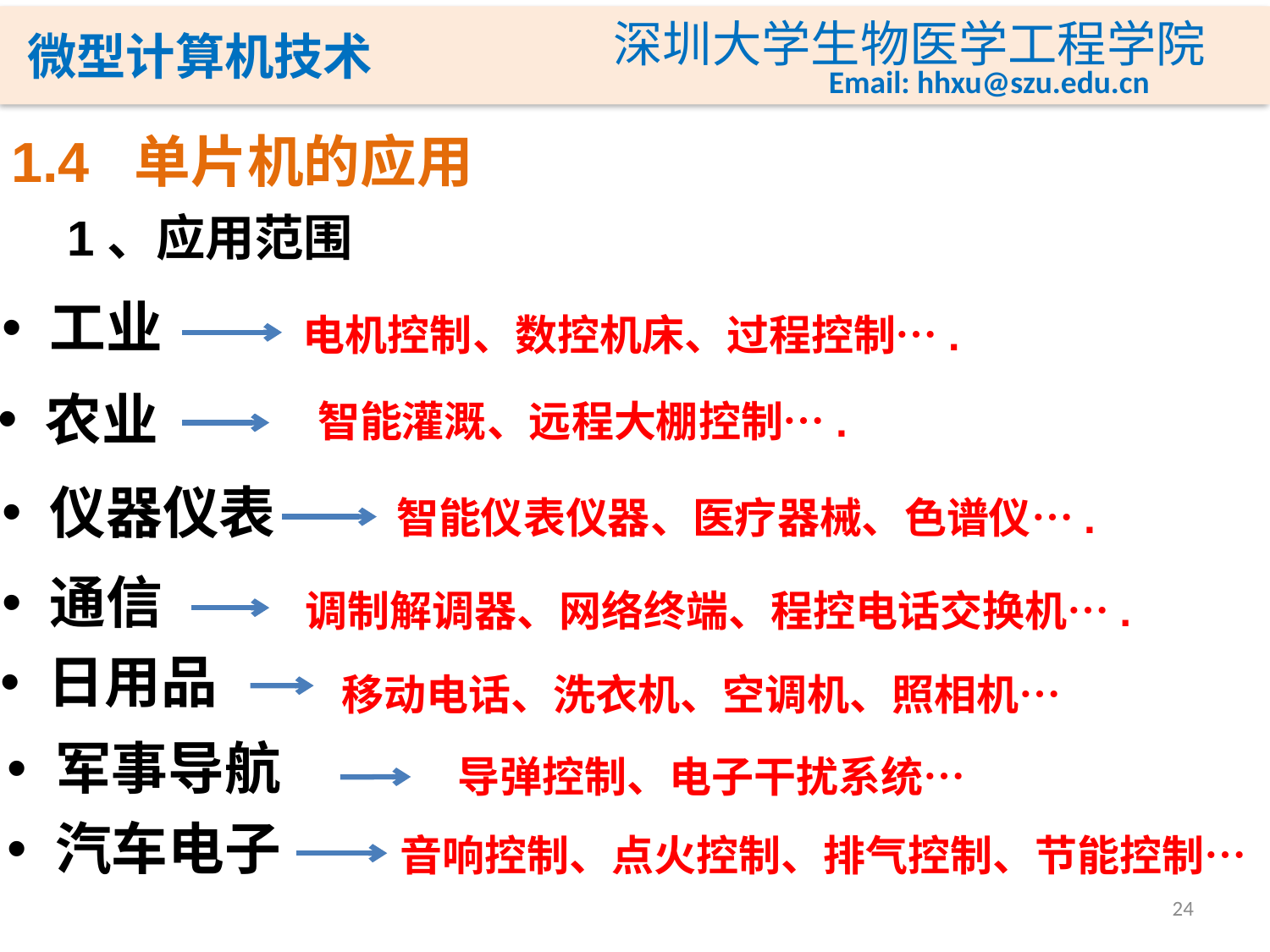

# 1.4  单片机的应用
1、应用范围
工业
电机控制、数控机床、过程控制….
农业
智能灌溉、远程大棚控制….
仪器仪表
智能仪表仪器、医疗器械、色谱仪….
通信
调制解调器、网络终端、程控电话交换机….
日用品
移动电话、洗衣机、空调机、照相机…
军事导航
导弹控制、电子干扰系统…
汽车电子
音响控制、点火控制、排气控制、节能控制…
24